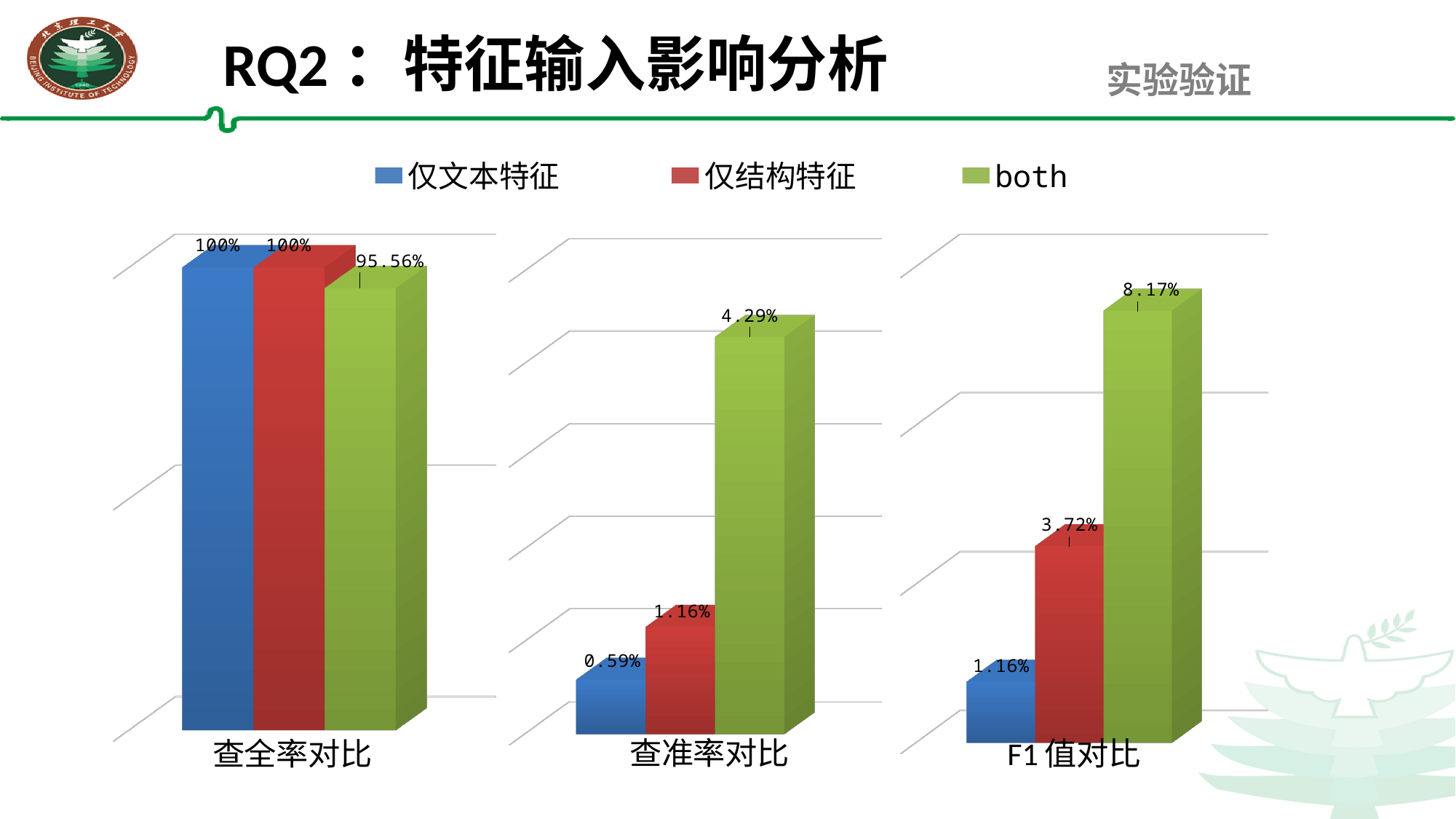

RQ2：特征输入影响分析
实验验证
仅文本特征
仅结构特征
both

[unsupported chart]

[unsupported chart]

[unsupported chart]